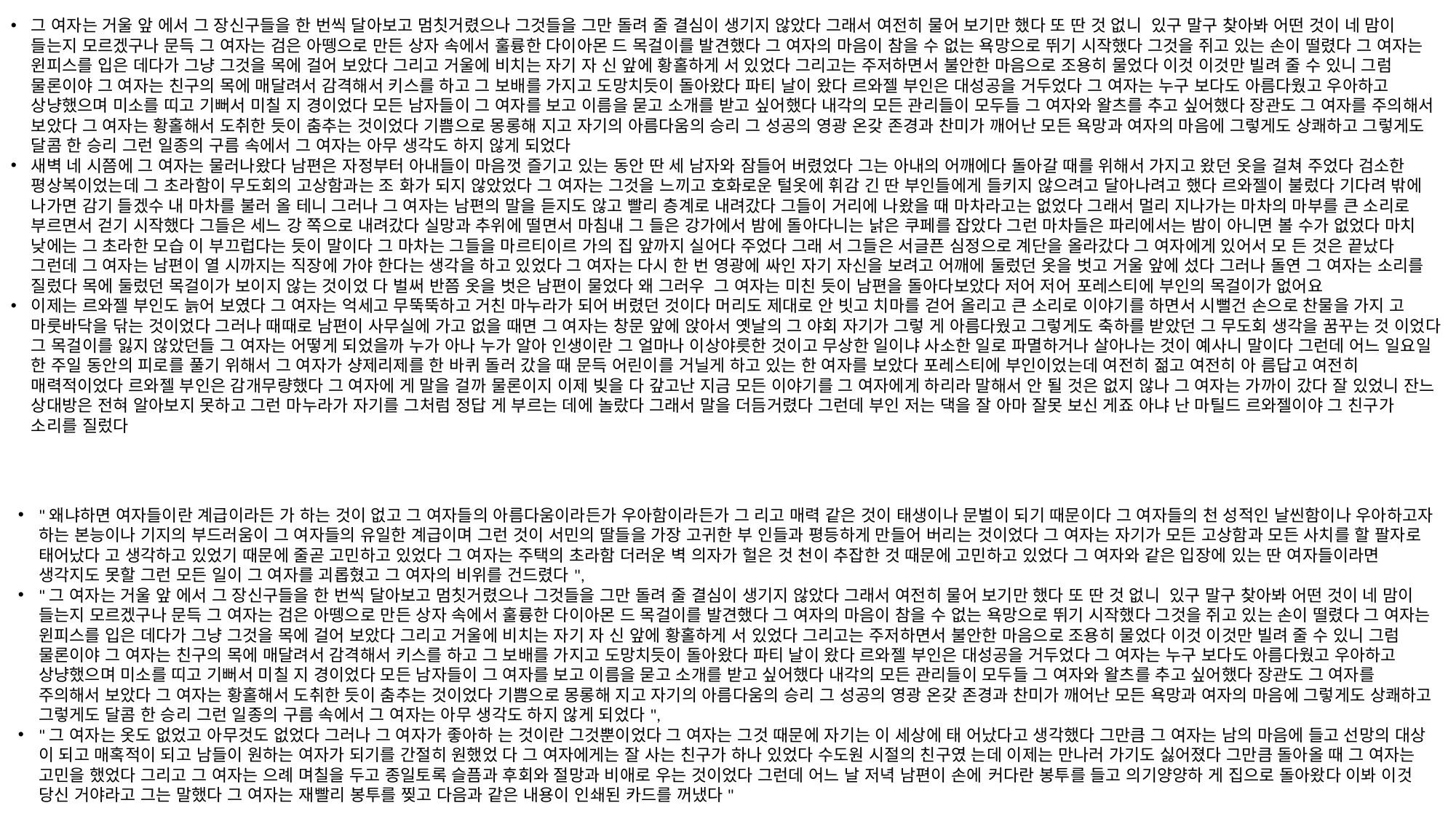

그 여자는 거울 앞 에서 그 장신구들을 한 번씩 달아보고 멈칫거렸으나 그것들을 그만 돌려 줄 결심이 생기지 않았다 그래서 여전히 물어 보기만 했다 또 딴 것 없니  있구 말구 찾아봐 어떤 것이 네 맘이 들는지 모르겠구나 문득 그 여자는 검은 아뗑으로 만든 상자 속에서 훌륭한 다이아몬 드 목걸이를 발견했다 그 여자의 마음이 참을 수 없는 욕망으로 뛰기 시작했다 그것을 쥐고 있는 손이 떨렸다 그 여자는 윈피스를 입은 데다가 그냥 그것을 목에 걸어 보았다 그리고 거울에 비치는 자기 자 신 앞에 황홀하게 서 있었다 그리고는 주저하면서 불안한 마음으로 조용히 물었다 이것 이것만 빌려 줄 수 있니 그럼 물론이야 그 여자는 친구의 목에 매달려서 감격해서 키스를 하고 그 보배를 가지고 도망치듯이 돌아왔다 파티 날이 왔다 르와젤 부인은 대성공을 거두었다 그 여자는 누구 보다도 아름다웠고 우아하고 상냥했으며 미소를 띠고 기뻐서 미칠 지 경이었다 모든 남자들이 그 여자를 보고 이름을 묻고 소개를 받고 싶어했다 내각의 모든 관리들이 모두들 그 여자와 왈츠를 추고 싶어했다 장관도 그 여자를 주의해서 보았다 그 여자는 황홀해서 도취한 듯이 춤추는 것이었다 기쁨으로 몽롱해 지고 자기의 아름다움의 승리 그 성공의 영광 온갖 존경과 찬미가 깨어난 모든 욕망과 여자의 마음에 그렇게도 상쾌하고 그렇게도 달콤 한 승리 그런 일종의 구름 속에서 그 여자는 아무 생각도 하지 않게 되었다
새벽 네 시쯤에 그 여자는 물러나왔다 남편은 자정부터 아내들이 마음껏 즐기고 있는 동안 딴 세 남자와 잠들어 버렸었다 그는 아내의 어깨에다 돌아갈 때를 위해서 가지고 왔던 옷을 걸쳐 주었다 검소한 평상복이었는데 그 초라함이 무도회의 고상함과는 조 화가 되지 않았었다 그 여자는 그것을 느끼고 호화로운 털옷에 휘감 긴 딴 부인들에게 들키지 않으려고 달아나려고 했다 르와젤이 불렀다 기다려 밖에 나가면 감기 들겠수 내 마차를 불러 올 테니 그러나 그 여자는 남편의 말을 듣지도 않고 빨리 층계로 내려갔다 그들이 거리에 나왔을 때 마차라고는 없었다 그래서 멀리 지나가는 마차의 마부를 큰 소리로 부르면서 걷기 시작했다 그들은 세느 강 쪽으로 내려갔다 실망과 추위에 떨면서 마침내 그 들은 강가에서 밤에 돌아다니는 낡은 쿠페를 잡았다 그런 마차들은 파리에서는 밤이 아니면 볼 수가 없었다 마치 낮에는 그 초라한 모습 이 부끄럽다는 듯이 말이다 그 마차는 그들을 마르티이르 가의 집 앞까지 실어다 주었다 그래 서 그들은 서글픈 심정으로 계단을 올라갔다 그 여자에게 있어서 모 든 것은 끝났다 그런데 그 여자는 남편이 열 시까지는 직장에 가야 한다는 생각을 하고 있었다 그 여자는 다시 한 번 영광에 싸인 자기 자신을 보려고 어깨에 둘렀던 옷을 벗고 거울 앞에 섰다 그러나 돌연 그 여자는 소리를 질렀다 목에 둘렀던 목걸이가 보이지 않는 것이었 다 벌써 반쯤 옷을 벗은 남편이 물었다 왜 그러우  그 여자는 미친 듯이 남편을 돌아다보았다 저어 저어 포레스티에 부인의 목걸이가 없어요
이제는 르와젤 부인도 늙어 보였다 그 여자는 억세고 무뚝뚝하고 거친 마누라가 되어 버렸던 것이다 머리도 제대로 안 빗고 치마를 걷어 올리고 큰 소리로 이야기를 하면서 시뻘건 손으로 찬물을 가지 고 마룻바닥을 닦는 것이었다 그러나 때때로 남편이 사무실에 가고 없을 때면 그 여자는 창문 앞에 앉아서 옛날의 그 야회 자기가 그렇 게 아름다웠고 그렇게도 축하를 받았던 그 무도회 생각을 꿈꾸는 것 이었다 그 목걸이를 잃지 않았던들 그 여자는 어떻게 되었을까 누가 아나 누가 알아 인생이란 그 얼마나 이상야릇한 것이고 무상한 일이냐 사소한 일로 파멸하거나 살아나는 것이 예사니 말이다 그런데 어느 일요일 한 주일 동안의 피로를 풀기 위해서 그 여자가 샹제리제를 한 바퀴 돌러 갔을 때 문득 어린이를 거닐게 하고 있는 한 여자를 보았다 포레스티에 부인이었는데 여전히 젊고 여전히 아 름답고 여전히 매력적이었다 르와젤 부인은 감개무량했다 그 여자에 게 말을 걸까 물론이지 이제 빚을 다 갚고난 지금 모든 이야기를 그 여자에게 하리라 말해서 안 될 것은 없지 않나 그 여자는 가까이 갔다 잘 있었니 잔느 상대방은 전혀 알아보지 못하고 그런 마누라가 자기를 그처럼 정답 게 부르는 데에 놀랐다 그래서 말을 더듬거렸다 그런데 부인 저는 댁을 잘 아마 잘못 보신 게죠 아냐 난 마틸드 르와젤이야 그 친구가 소리를 질렀다
"왜냐하면 여자들이란 계급이라든 가 하는 것이 없고 그 여자들의 아름다움이라든가 우아함이라든가 그 리고 매력 같은 것이 태생이나 문벌이 되기 때문이다 그 여자들의 천 성적인 날씬함이나 우아하고자 하는 본능이나 기지의 부드러움이 그 여자들의 유일한 계급이며 그런 것이 서민의 딸들을 가장 고귀한 부 인들과 평등하게 만들어 버리는 것이었다 그 여자는 자기가 모든 고상함과 모든 사치를 할 팔자로 태어났다 고 생각하고 있었기 때문에 줄곧 고민하고 있었다 그 여자는 주택의 초라함 더러운 벽 의자가 헐은 것 천이 추잡한 것 때문에 고민하고 있었다 그 여자와 같은 입장에 있는 딴 여자들이라면 생각지도 못할 그런 모든 일이 그 여자를 괴롭혔고 그 여자의 비위를 건드렸다",
"그 여자는 거울 앞 에서 그 장신구들을 한 번씩 달아보고 멈칫거렸으나 그것들을 그만 돌려 줄 결심이 생기지 않았다 그래서 여전히 물어 보기만 했다 또 딴 것 없니  있구 말구 찾아봐 어떤 것이 네 맘이 들는지 모르겠구나 문득 그 여자는 검은 아뗑으로 만든 상자 속에서 훌륭한 다이아몬 드 목걸이를 발견했다 그 여자의 마음이 참을 수 없는 욕망으로 뛰기 시작했다 그것을 쥐고 있는 손이 떨렸다 그 여자는 윈피스를 입은 데다가 그냥 그것을 목에 걸어 보았다 그리고 거울에 비치는 자기 자 신 앞에 황홀하게 서 있었다 그리고는 주저하면서 불안한 마음으로 조용히 물었다 이것 이것만 빌려 줄 수 있니 그럼 물론이야 그 여자는 친구의 목에 매달려서 감격해서 키스를 하고 그 보배를 가지고 도망치듯이 돌아왔다 파티 날이 왔다 르와젤 부인은 대성공을 거두었다 그 여자는 누구 보다도 아름다웠고 우아하고 상냥했으며 미소를 띠고 기뻐서 미칠 지 경이었다 모든 남자들이 그 여자를 보고 이름을 묻고 소개를 받고 싶어했다 내각의 모든 관리들이 모두들 그 여자와 왈츠를 추고 싶어했다 장관도 그 여자를 주의해서 보았다 그 여자는 황홀해서 도취한 듯이 춤추는 것이었다 기쁨으로 몽롱해 지고 자기의 아름다움의 승리 그 성공의 영광 온갖 존경과 찬미가 깨어난 모든 욕망과 여자의 마음에 그렇게도 상쾌하고 그렇게도 달콤 한 승리 그런 일종의 구름 속에서 그 여자는 아무 생각도 하지 않게 되었다",
"그 여자는 옷도 없었고 아무것도 없었다 그러나 그 여자가 좋아하 는 것이란 그것뿐이었다 그 여자는 그것 때문에 자기는 이 세상에 태 어났다고 생각했다 그만큼 그 여자는 남의 마음에 들고 선망의 대상 이 되고 매혹적이 되고 남들이 원하는 여자가 되기를 간절히 원했었 다 그 여자에게는 잘 사는 친구가 하나 있었다 수도원 시절의 친구였 는데 이제는 만나러 가기도 싫어졌다 그만큼 돌아올 때 그 여자는 고민을 했었다 그리고 그 여자는 으례 며칠을 두고 종일토록 슬픔과 후회와 절망과 비애로 우는 것이었다 그런데 어느 날 저녁 남편이 손에 커다란 봉투를 들고 의기양양하 게 집으로 돌아왔다 이봐 이것 당신 거야라고 그는 말했다 그 여자는 재빨리 봉투를 찢고 다음과 같은 내용이 인쇄된 카드를 꺼냈다"